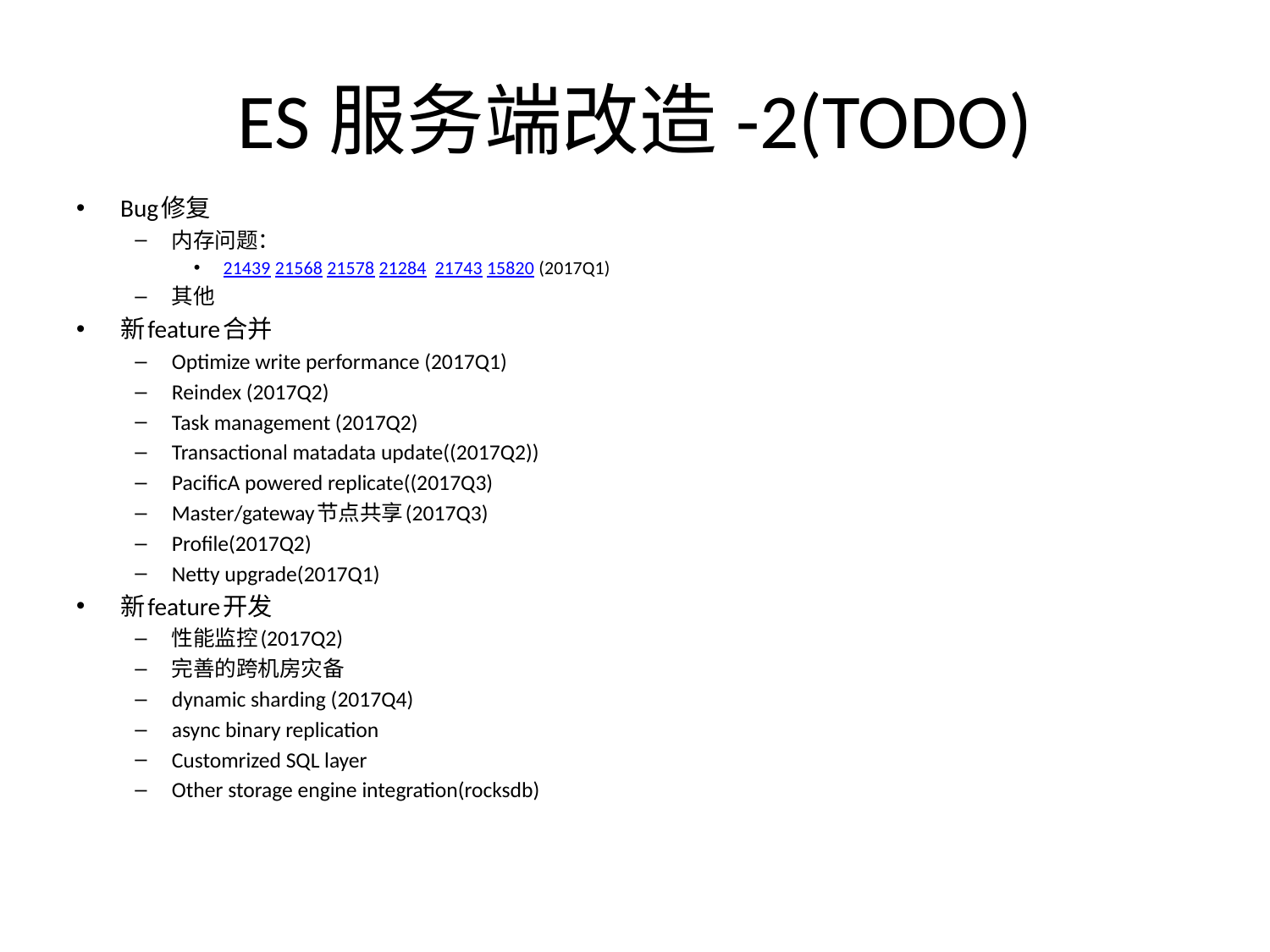

# ES服务端改造-2(TODO)
Bug修复
内存问题：
21439 21568 21578 21284  21743 15820 (2017Q1)
其他
新feature合并
Optimize write performance (2017Q1)
Reindex (2017Q2)
Task management (2017Q2)
Transactional matadata update((2017Q2))
PacificA powered replicate((2017Q3)
Master/gateway节点共享(2017Q3)
Profile(2017Q2)
Netty upgrade(2017Q1)
新feature开发
性能监控(2017Q2)
完善的跨机房灾备
dynamic sharding (2017Q4)
async binary replication
Customrized SQL layer
Other storage engine integration(rocksdb)